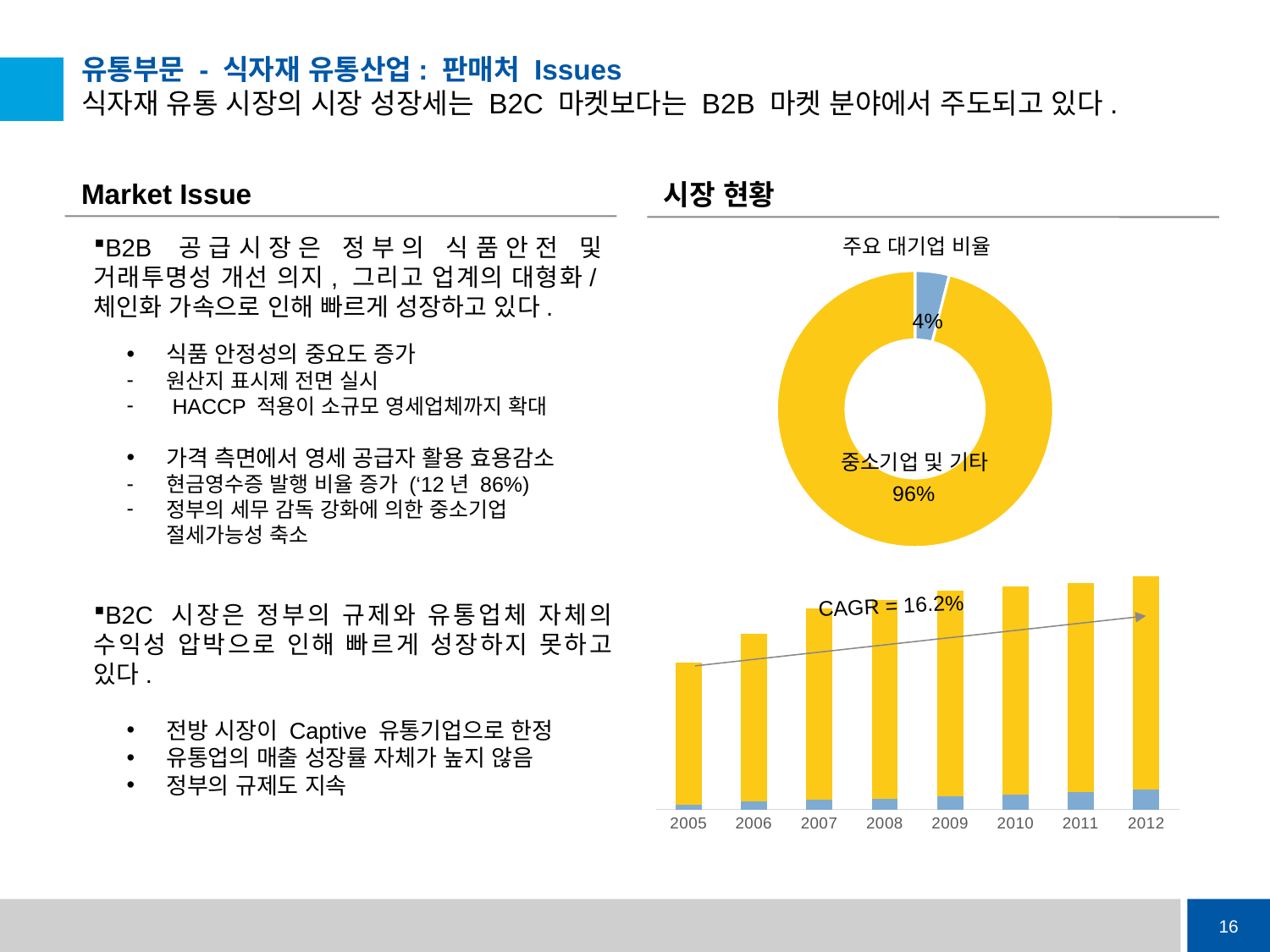

# 유통부문 - 식자재 유통산업: 판매처 Issues 식자재 유통 시장의 시장 성장세는 B2C 마켓보다는 B2B 마켓 분야에서 주도되고 있다.
Market Issue
시장 현황

### Chart

| Category |  |
|---|---|
| 주요 대기업 비율 | 0.04000000000000002 |
| 중소기업 및 기타 | 0.9600000000000005 |

B2B 공급시장은 정부의 식품안전 및 거래투명성 개선 의지, 그리고 업계의 대형화/체인화 가속으로 인해 빠르게 성장하고 있다.
주요 대기업 비율
4%
식품 안정성의 중요도 증가
원산지 표시제 전면 실시
 HACCP 적용이 소규모 영세업체까지 확대

가격 측면에서 영세 공급자 활용 효용감소
현금영수증 발행 비율 증가 (‘12년 86%)
정부의 세무 감독 강화에 의한 중소기업
절세가능성 축소
중소기업 및 기타
96%

### Chart

| Category |  |  |
|---|---|---|
| 2005 | 0.7000000000000005 | 20.0 |
| 2006 | 1.180000000000001 | 23.6 |
| 2007 | 1.3511 | 27.021999999999988 |
| 2008 | 1.567276 | 28.021999999999988 |
| 2009 | 1.818040160000001 | 29.03 |
| 2010 | 2.1380152281599996 | 29.330000000000005 |
| 2011 | 2.458717512384 | 29.56 |
| 2012 | 2.8521123143654377 | 30.1 |
CAGR = 16.2%
B2C 시장은 정부의 규제와 유통업체 자체의 수익성 압박으로 인해 빠르게 성장하지 못하고 있다.
전방 시장이 Captive 유통기업으로 한정
유통업의 매출 성장률 자체가 높지 않음
정부의 규제도 지속